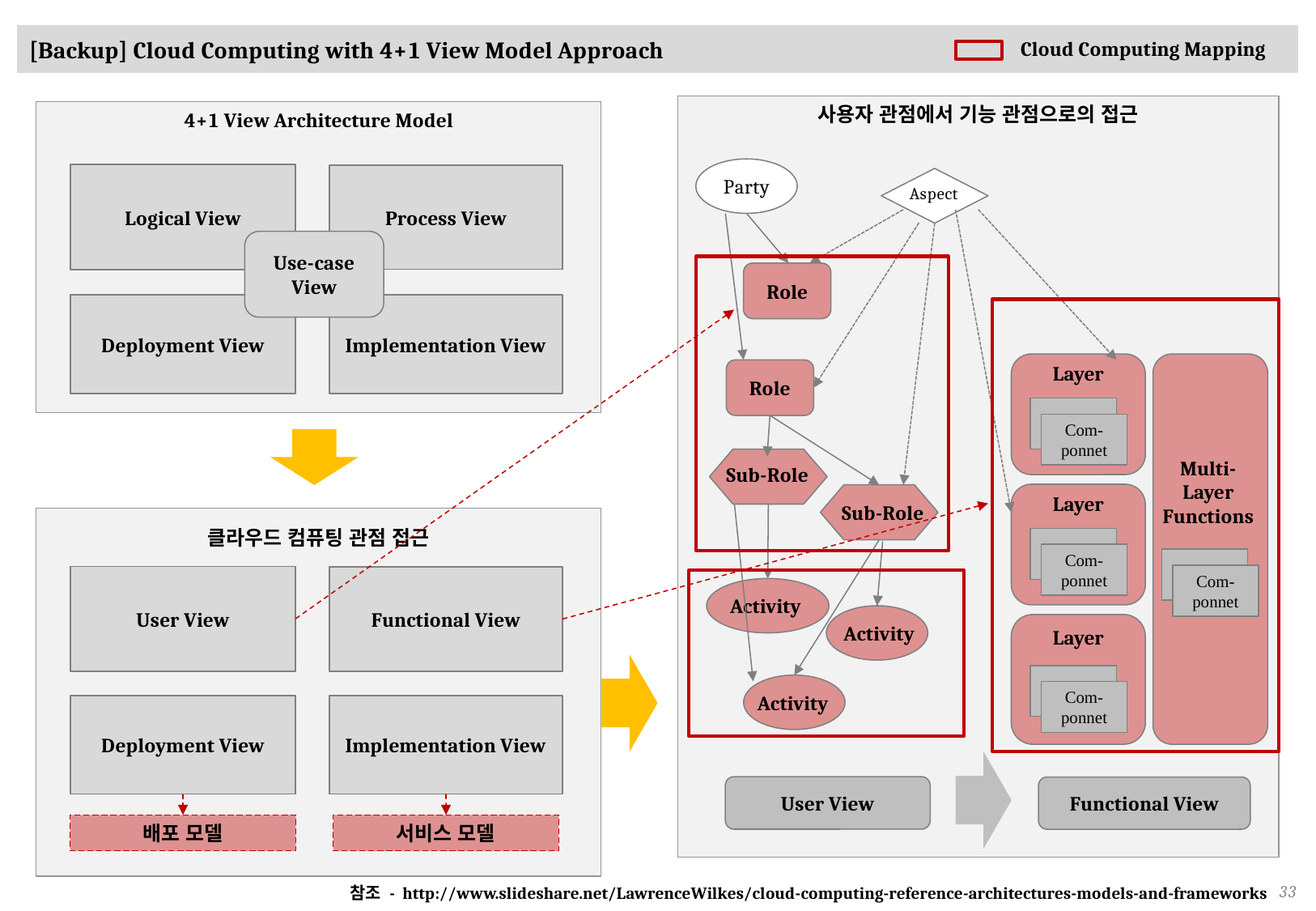

# [Backup] Cloud Computing with 4+1 View Model Approach
Cloud Computing Mapping

사용자 관점에서 기능 관점으로의 접근
4+1 View Architecture Model

Logical View
Process View
Use-case View
Deployment View
Implementation View

클라우드 컴퓨팅 관점 접근
User View
Functional View
Deployment View
Implementation View
배포 모델
서비스 모델
Party

Aspect

Role

Layer
Role

Com-ponnet

Multi-
Layer
Functions
Sub-Role
Layer

Layer
Sub-Role

Com-ponnet

Com-ponnet

Activity

Layer
Activity
Layer

Com-ponnet
Activity

User View
Functional View
참조 -  http://www.slideshare.net/LawrenceWilkes/cloud-computing-reference-architectures-models-and-frameworks